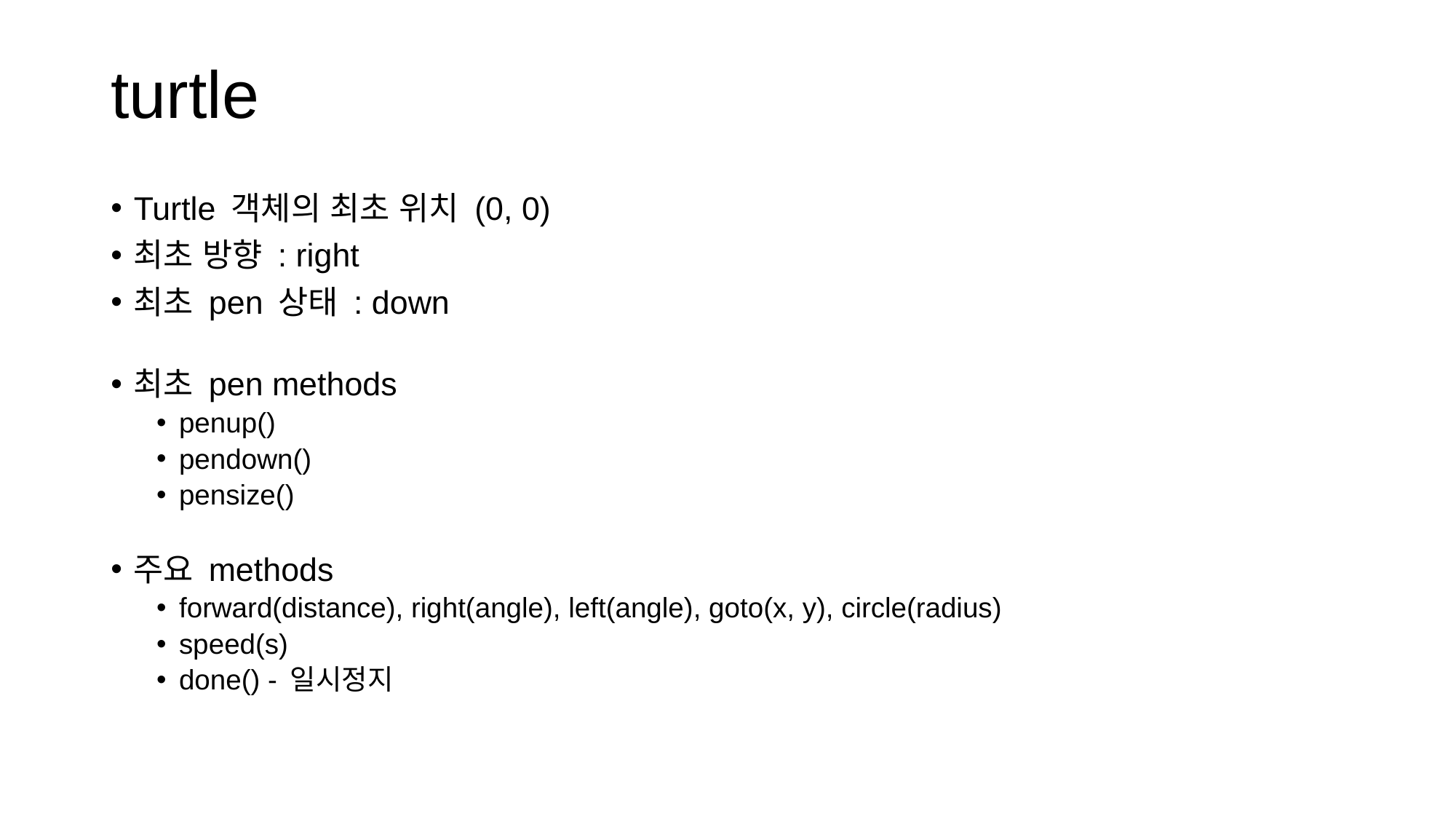

# turtle
Turtle 객체의 최초 위치 (0, 0)
최초 방향 : right
최초 pen 상태 : down
최초 pen methods
penup()
pendown()
pensize()
주요 methods
forward(distance), right(angle), left(angle), goto(x, y), circle(radius)
speed(s)
done() - 일시정지